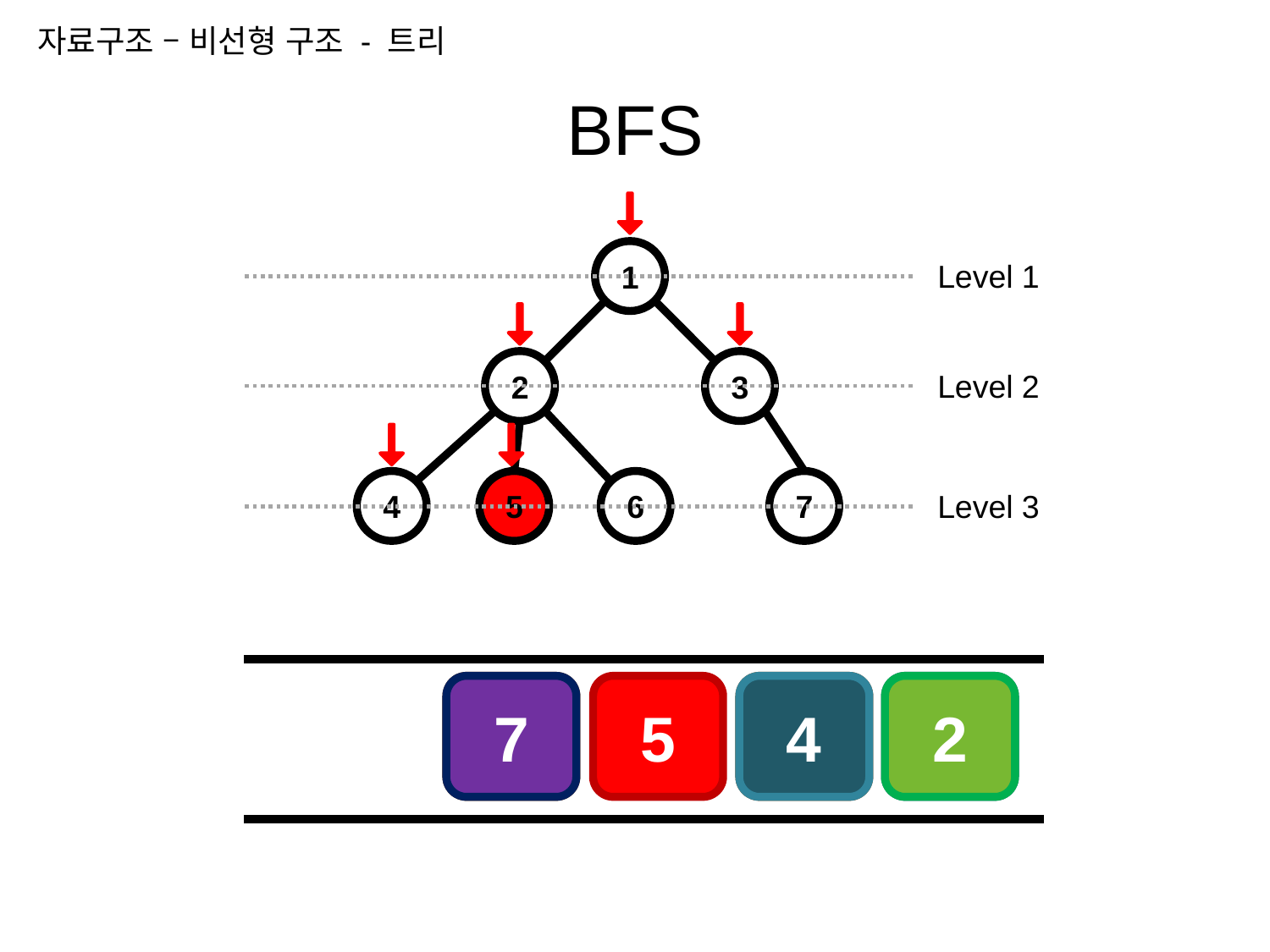

자료구조 – 비선형 구조 - 트리
# BFS

1
Level 1

2
3
Level 2

4
5
6
7
Level 3
6
5
4
7
3
1
2